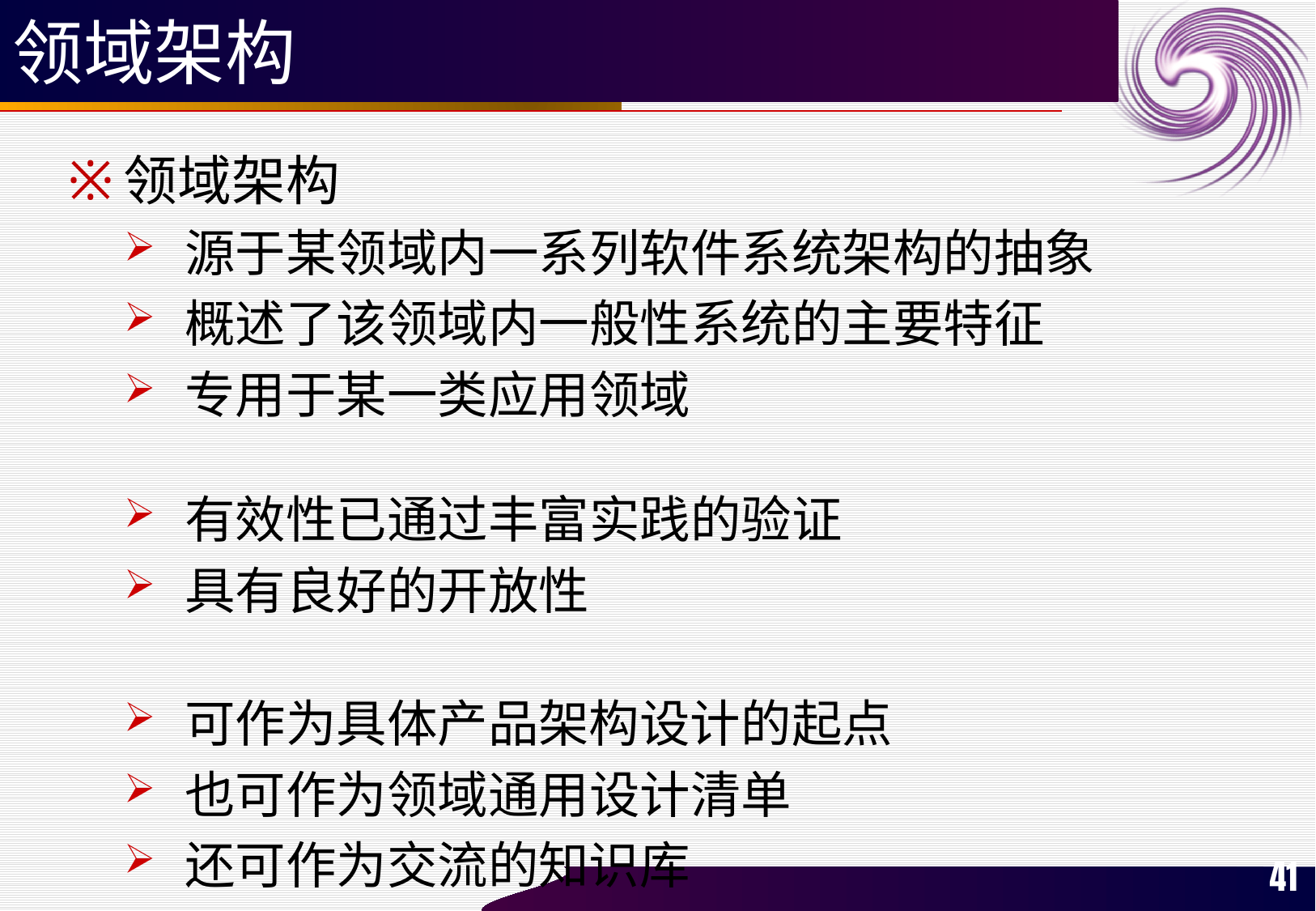

# 领域架构
领域架构
源于某领域内一系列软件系统架构的抽象
概述了该领域内一般性系统的主要特征
专用于某一类应用领域

有效性已通过丰富实践的验证
具有良好的开放性

可作为具体产品架构设计的起点
也可作为领域通用设计清单
还可作为交流的知识库

41